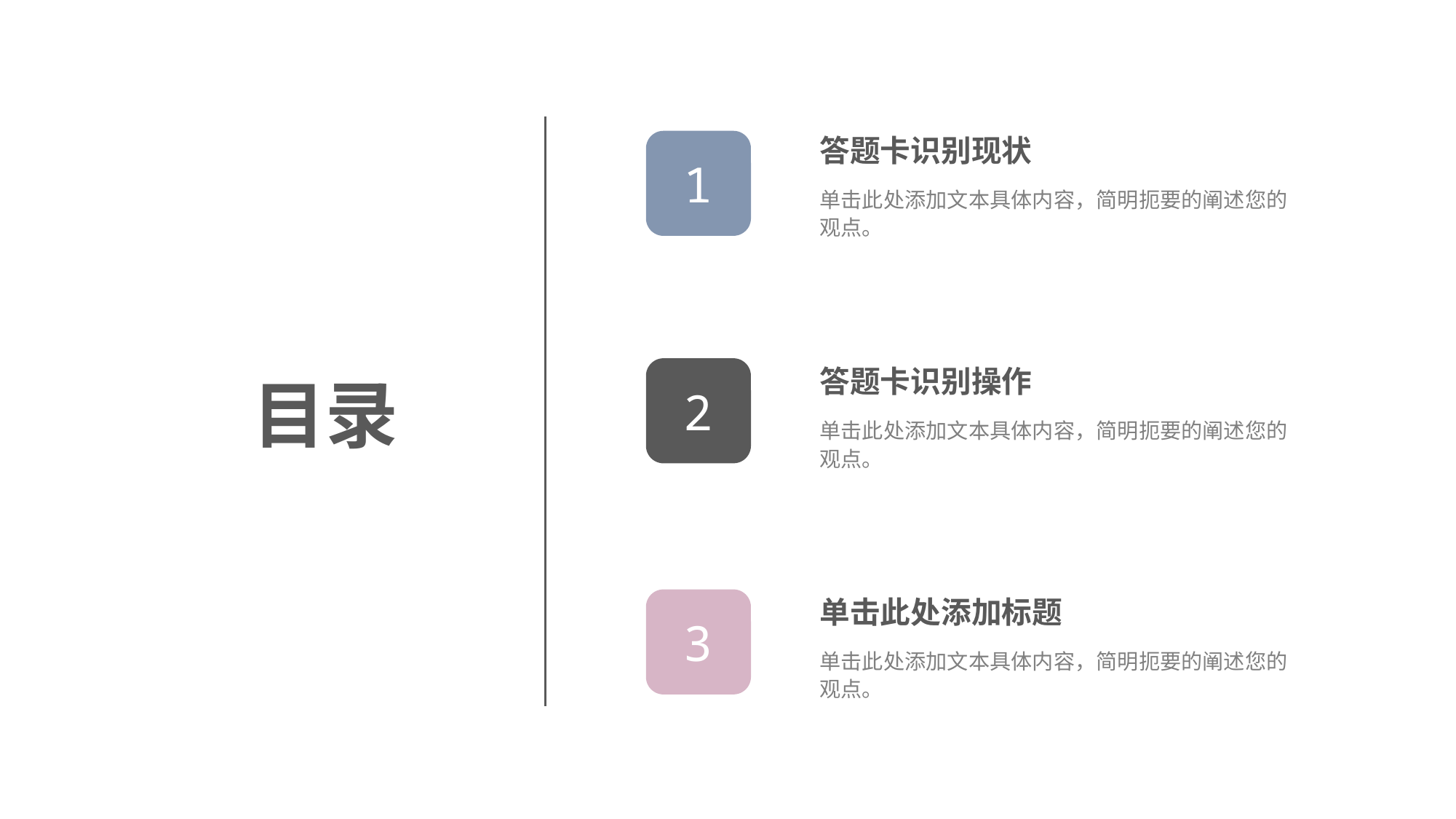

答题卡识别现状
1
单击此处添加文本具体内容，简明扼要的阐述您的观点。
2
答题卡识别操作
单击此处添加文本具体内容，简明扼要的阐述您的观点。
目录
3
单击此处添加标题
单击此处添加文本具体内容，简明扼要的阐述您的观点。